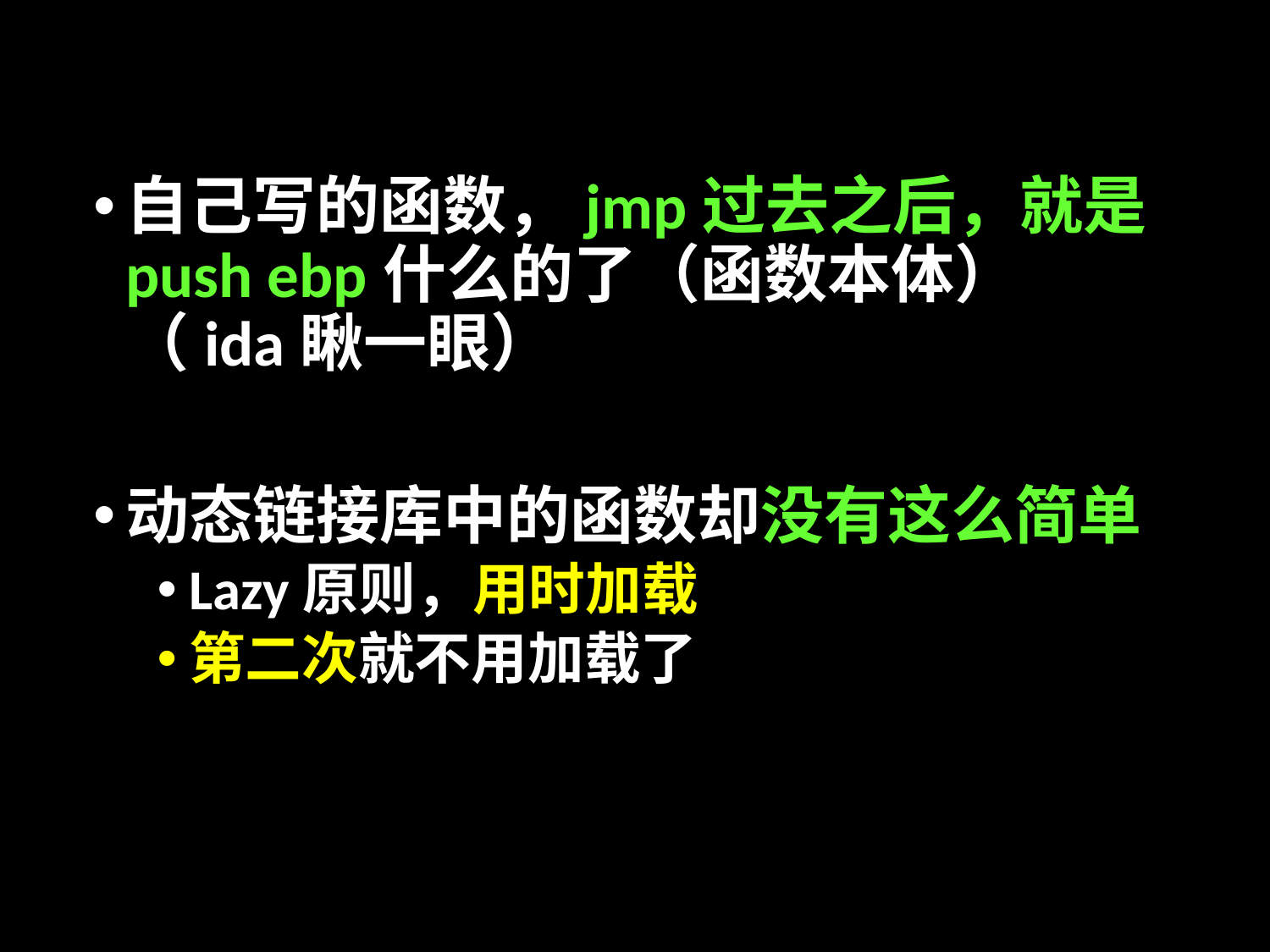

自己写的函数，jmp过去之后，就是push ebp什么的了（函数本体）（ida瞅一眼）

动态链接库中的函数却没有这么简单
Lazy原则，用时加载
第二次就不用加载了